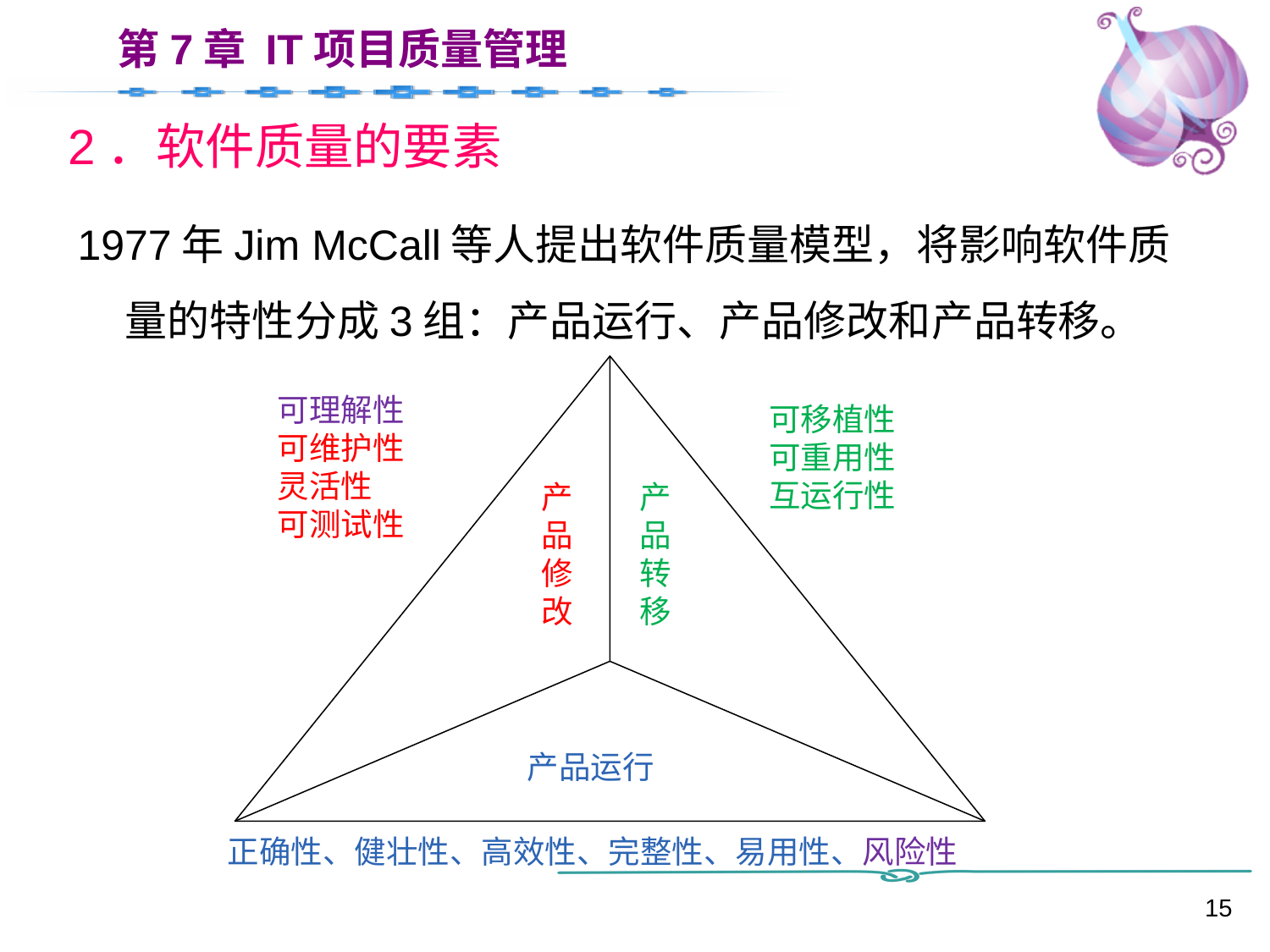

# 2．软件质量的要素
1977年Jim McCall等人提出软件质量模型，将影响软件质量的特性分成3组：产品运行、产品修改和产品转移。

可理解性
可维护性
灵活性
可测试性
可移植性
可重用性
互运行性
产品修改
产品转移
产品运行
正确性、健壮性、高效性、完整性、易用性、风险性
15